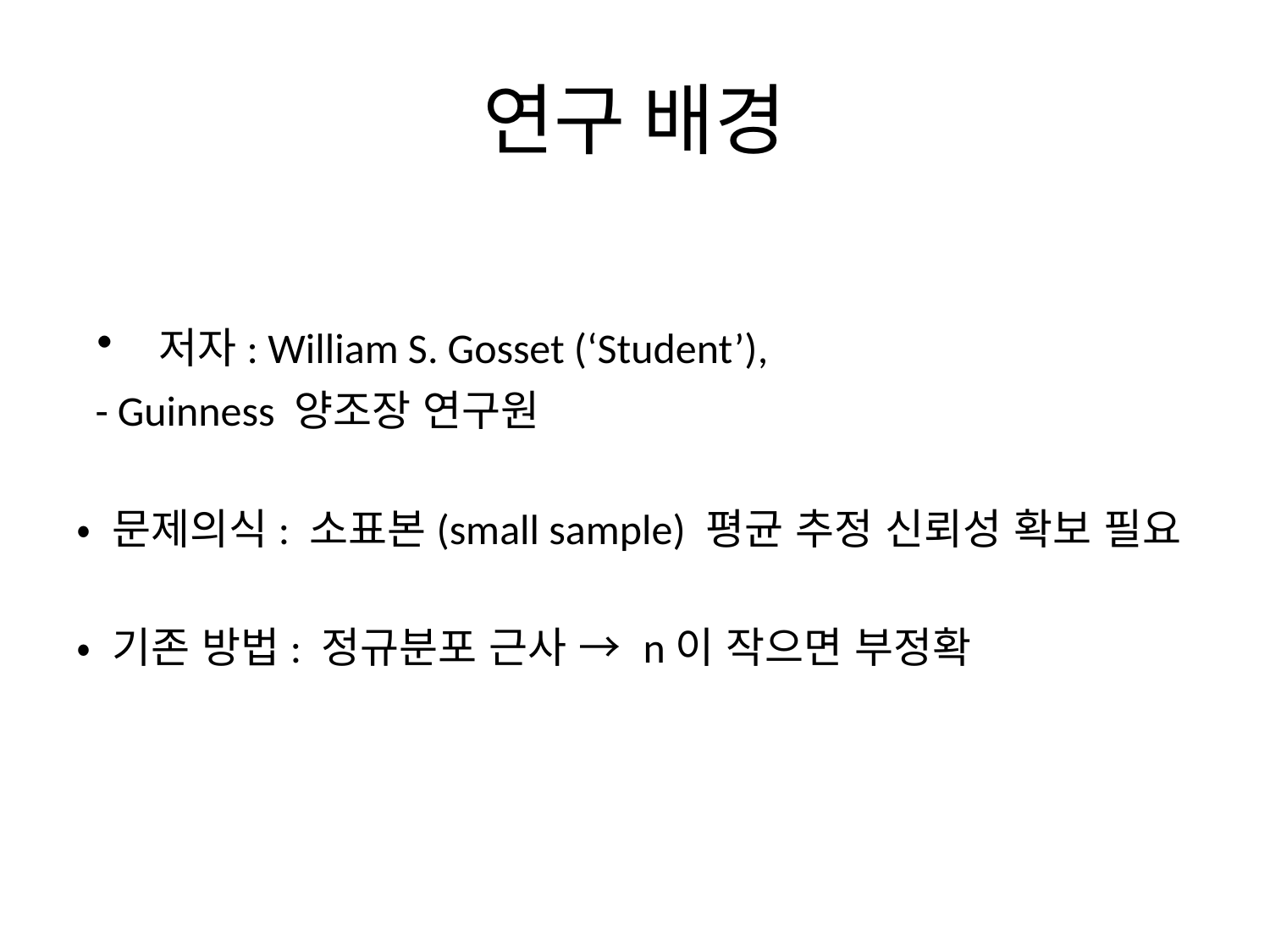

# 연구 배경

• 저자: William S. Gosset (‘Student’),
  - Guinness 양조장 연구원

• 문제의식: 소표본(small sample) 평균 추정 신뢰성 확보 필요

• 기존 방법: 정규분포 근사 → n이 작으면 부정확